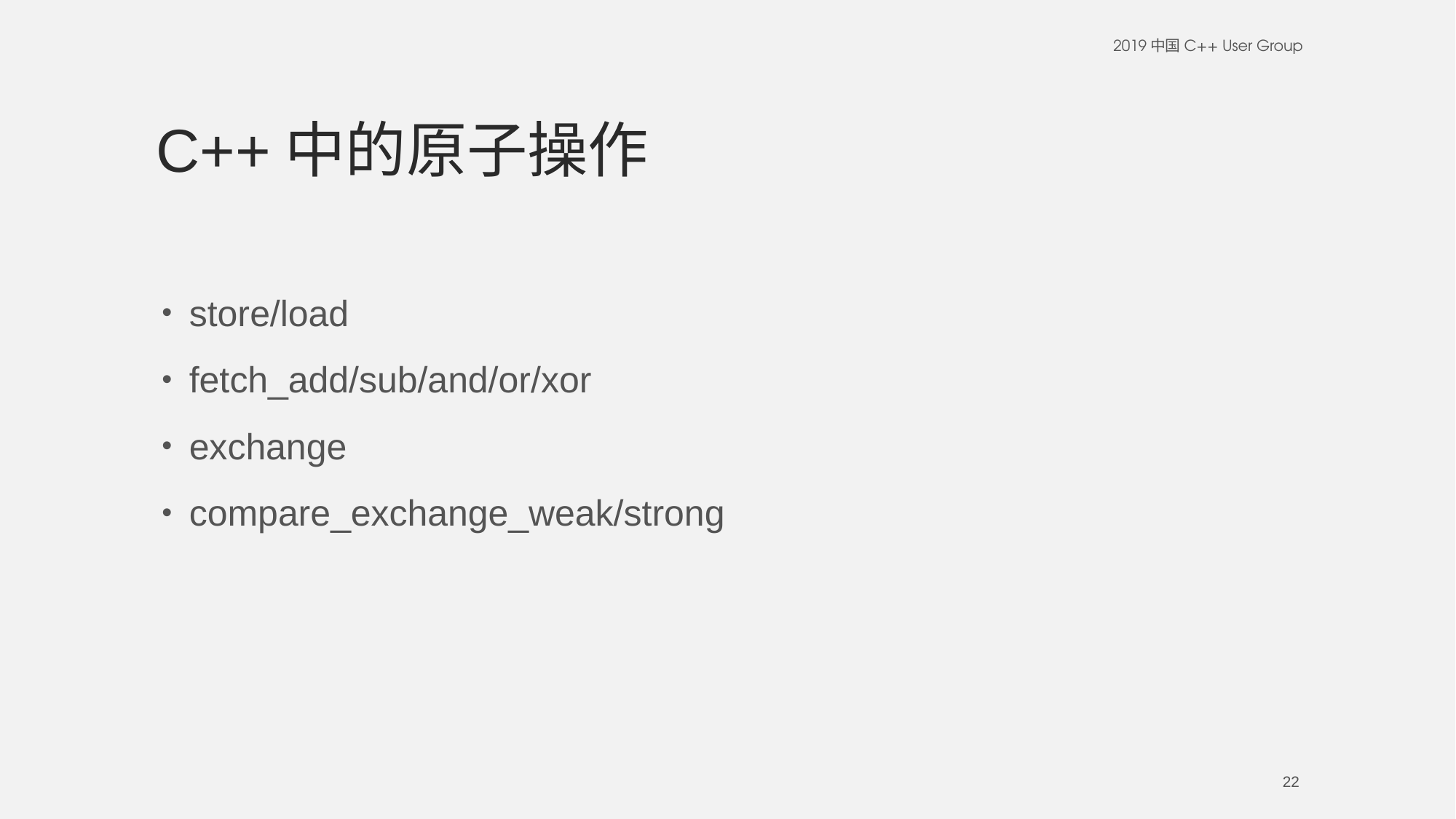

# C++中的原子操作

store/load
fetch_add/sub/and/or/xor
exchange
compare_exchange_weak/strong

22